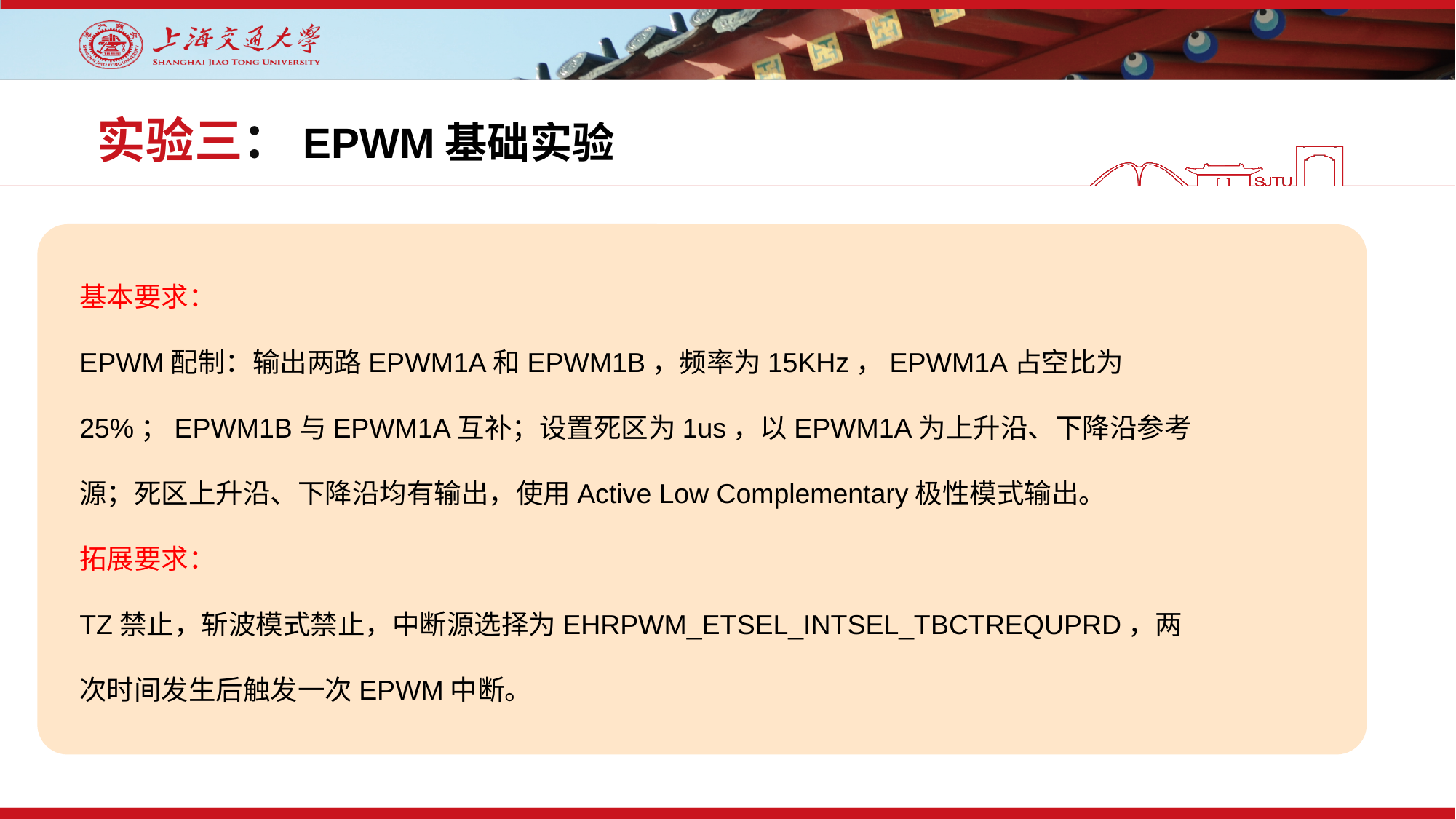

实验三：EPWM基础实验

基本要求：
EPWM配制：输出两路EPWM1A和EPWM1B，频率为15KHz，EPWM1A占空比为25%；EPWM1B与EPWM1A互补；设置死区为1us，以EPWM1A为上升沿、下降沿参考源；死区上升沿、下降沿均有输出，使用Active Low Complementary极性模式输出。
拓展要求：
TZ禁止，斩波模式禁止，中断源选择为EHRPWM_ETSEL_INTSEL_TBCTREQUPRD，两次时间发生后触发一次EPWM中断。